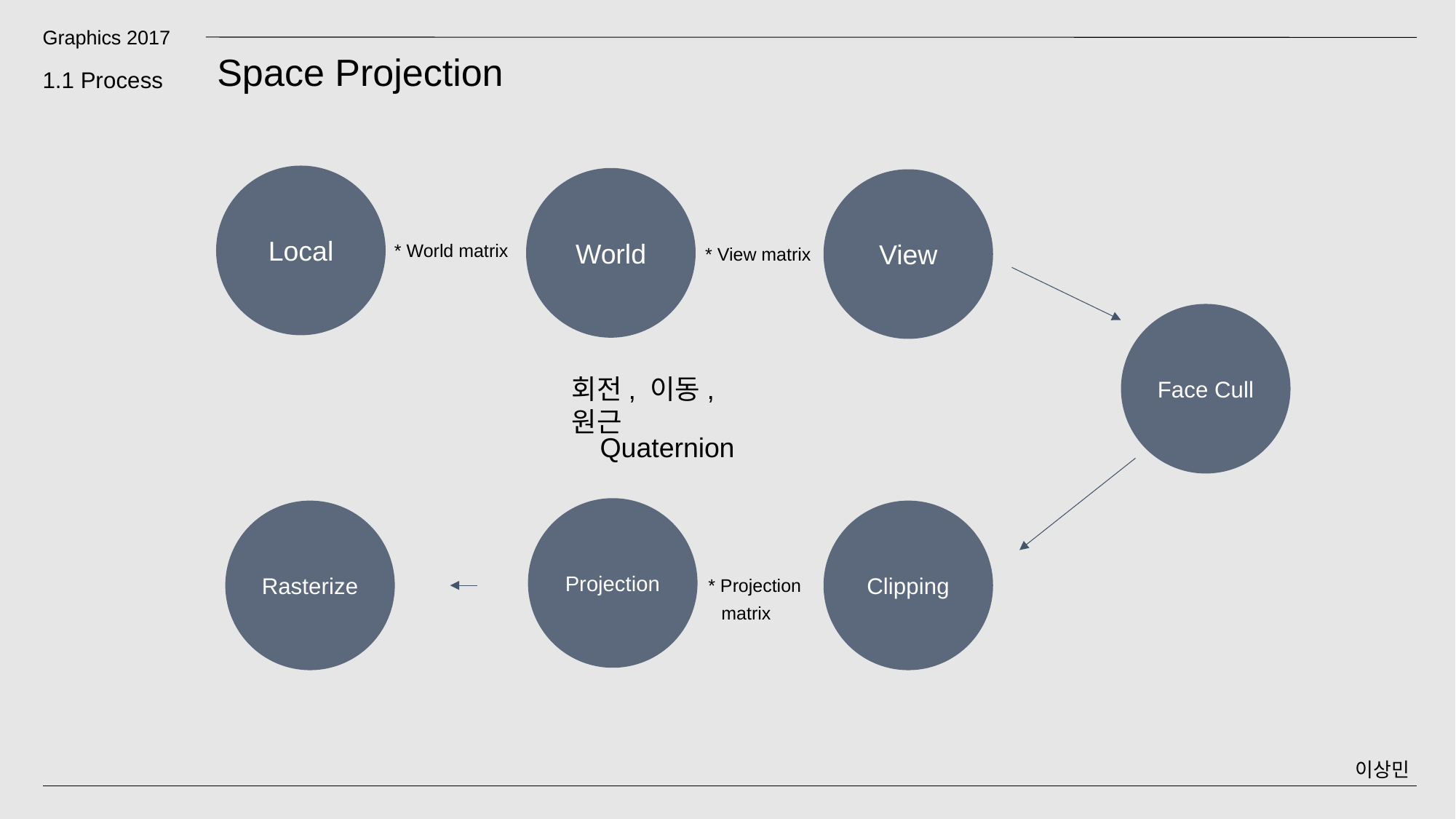

Graphics 2017
Space Projection
1.1 Process
Local
World
View
* World matrix
* View matrix
Face Cull
회전, 이동, 원근
Quaternion
Projection
Rasterize
Clipping
* Projection
matrix
이상민